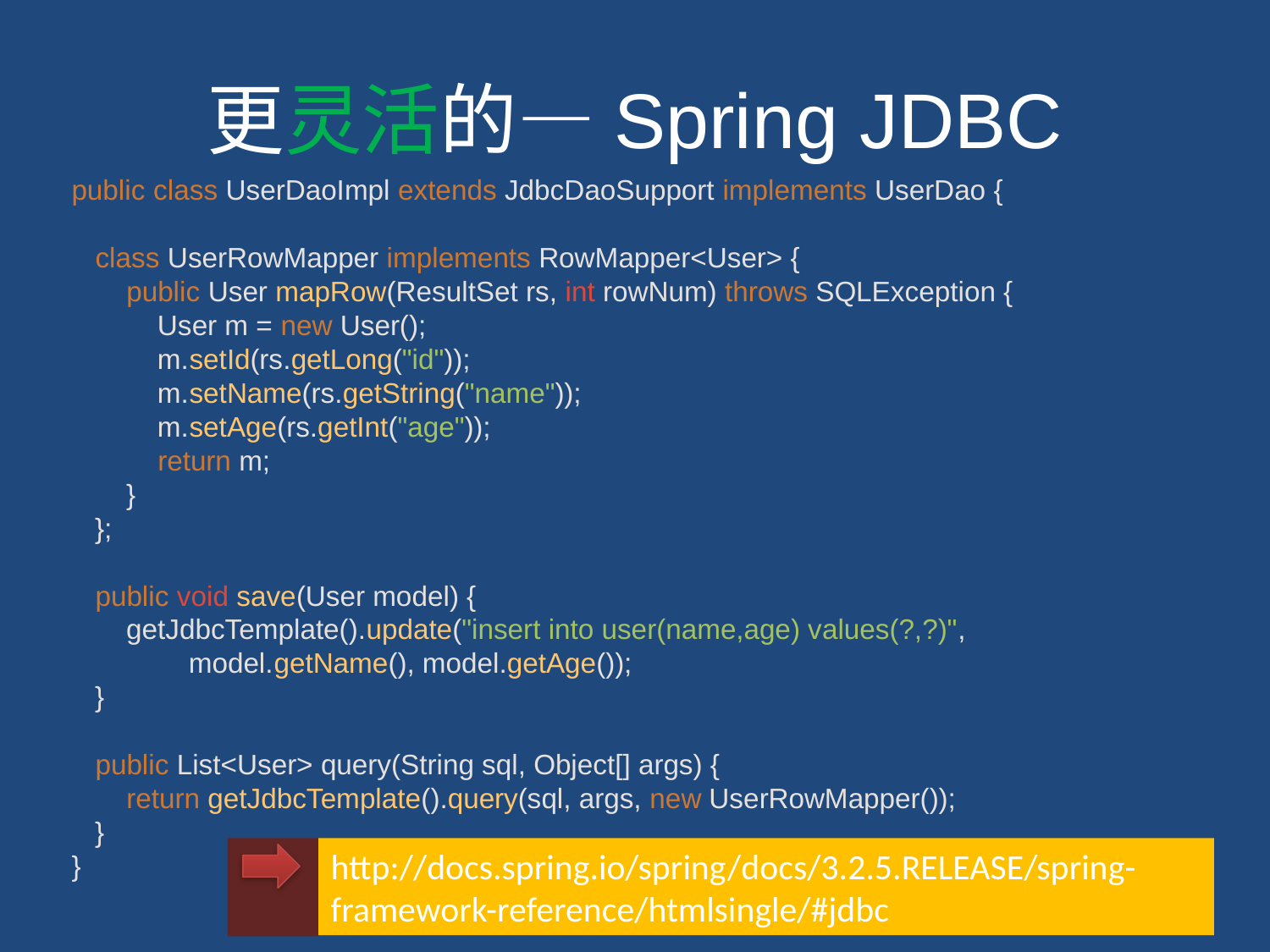

# 更灵活的—Spring JDBC
public class UserDaoImpl extends JdbcDaoSupport implements UserDao {
   class UserRowMapper implements RowMapper<User> {
       public User mapRow(ResultSet rs, int rowNum) throws SQLException {
           User m = new User();
           m.setId(rs.getLong("id"));
           m.setName(rs.getString("name"));
           m.setAge(rs.getInt("age"));
           return m;
       }
   };
   public void save(User model) {
       getJdbcTemplate().update("insert into user(name,age) values(?,?)",
               model.getName(), model.getAge());
   }
   public List<User> query(String sql, Object[] args) {
       return getJdbcTemplate().query(sql, args, new UserRowMapper());
   }
}

http://docs.spring.io/spring/docs/3.2.5.RELEASE/spring-framework-reference/htmlsingle/#jdbc